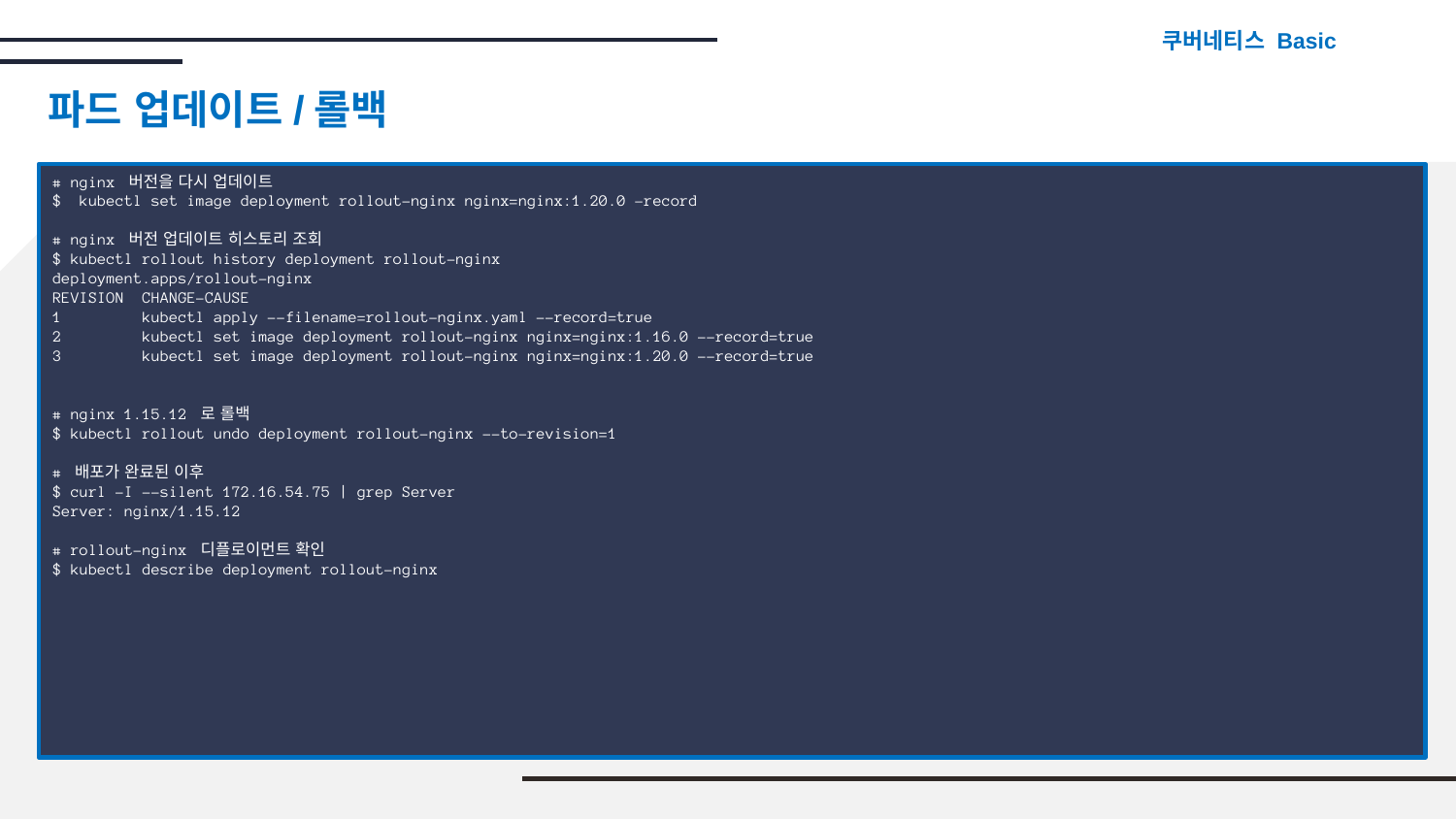

쿠버네티스 Basic
파드 업데이트/롤백

# nginx 버전을 다시 업데이트
$  kubectl set image deployment rollout-nginx nginx=nginx:1.20.0 –record

# nginx 버전 업데이트 히스토리 조회
$ kubectl rollout history deployment rollout-nginx
deployment.apps/rollout-nginx
REVISION  CHANGE-CAUSE
1         kubectl apply --filename=rollout-nginx.yaml --record=true
2         kubectl set image deployment rollout-nginx nginx=nginx:1.16.0 --record=true
3         kubectl set image deployment rollout-nginx nginx=nginx:1.20.0 --record=true

# nginx 1.15.12 로 롤백
$ kubectl rollout undo deployment rollout-nginx --to-revision=1

# 배포가 완료된 이후
$ curl -I --silent 172.16.54.75 | grep Server
Server: nginx/1.15.12

# rollout-nginx 디플로이먼트 확인
$ kubectl describe deployment rollout-nginx